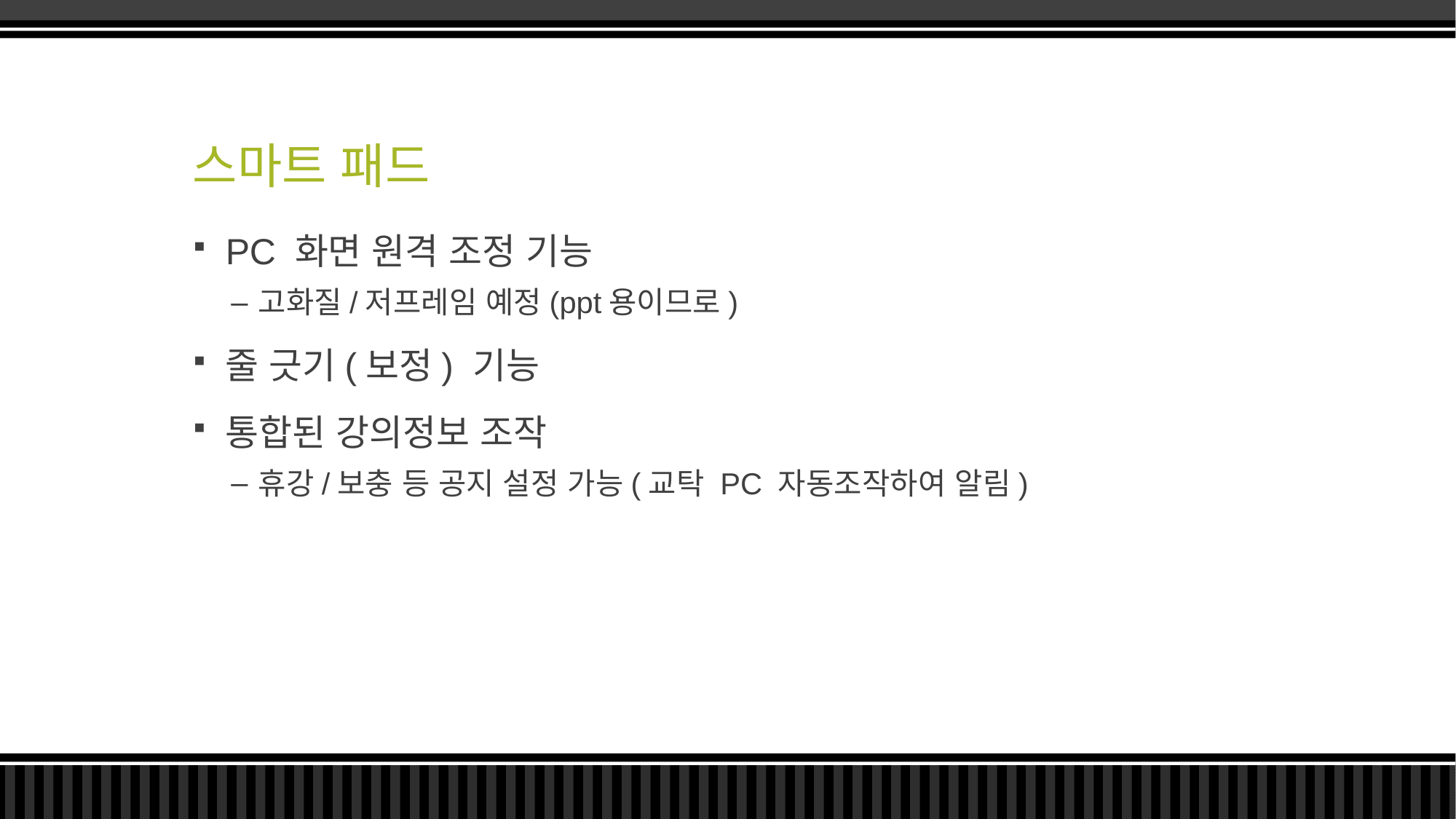

# 스마트 패드
PC 화면 원격 조정 기능
고화질/저프레임 예정(ppt용이므로)
줄 긋기(보정) 기능
통합된 강의정보 조작
휴강/보충 등 공지 설정 가능(교탁 PC 자동조작하여 알림)